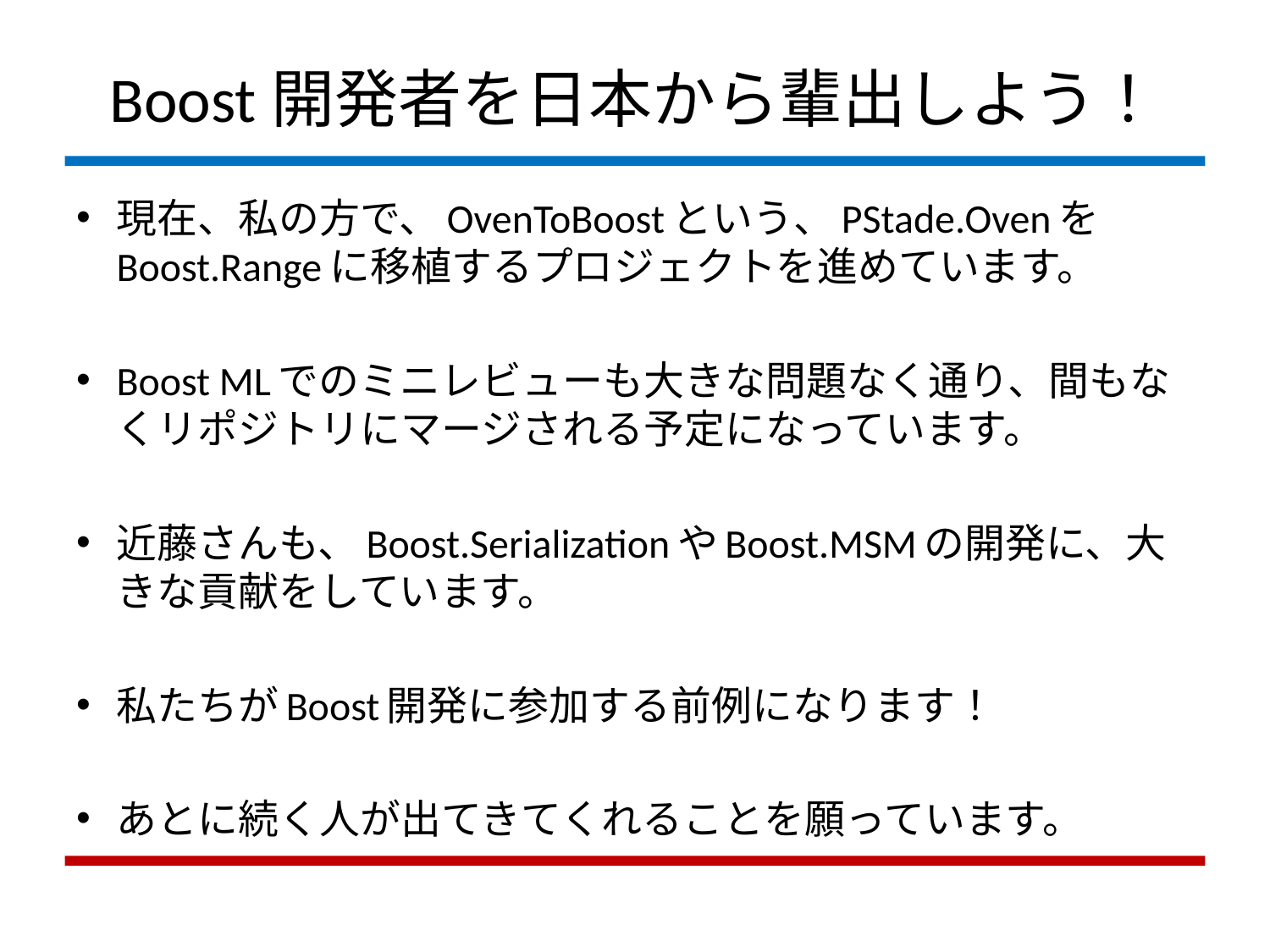

# Boost開発者を日本から輩出しよう！
現在、私の方で、OvenToBoostという、PStade.OvenをBoost.Rangeに移植するプロジェクトを進めています。

Boost MLでのミニレビューも大きな問題なく通り、間もなくリポジトリにマージされる予定になっています。

近藤さんも、Boost.SerializationやBoost.MSMの開発に、大きな貢献をしています。

私たちがBoost開発に参加する前例になります！

あとに続く人が出てきてくれることを願っています。